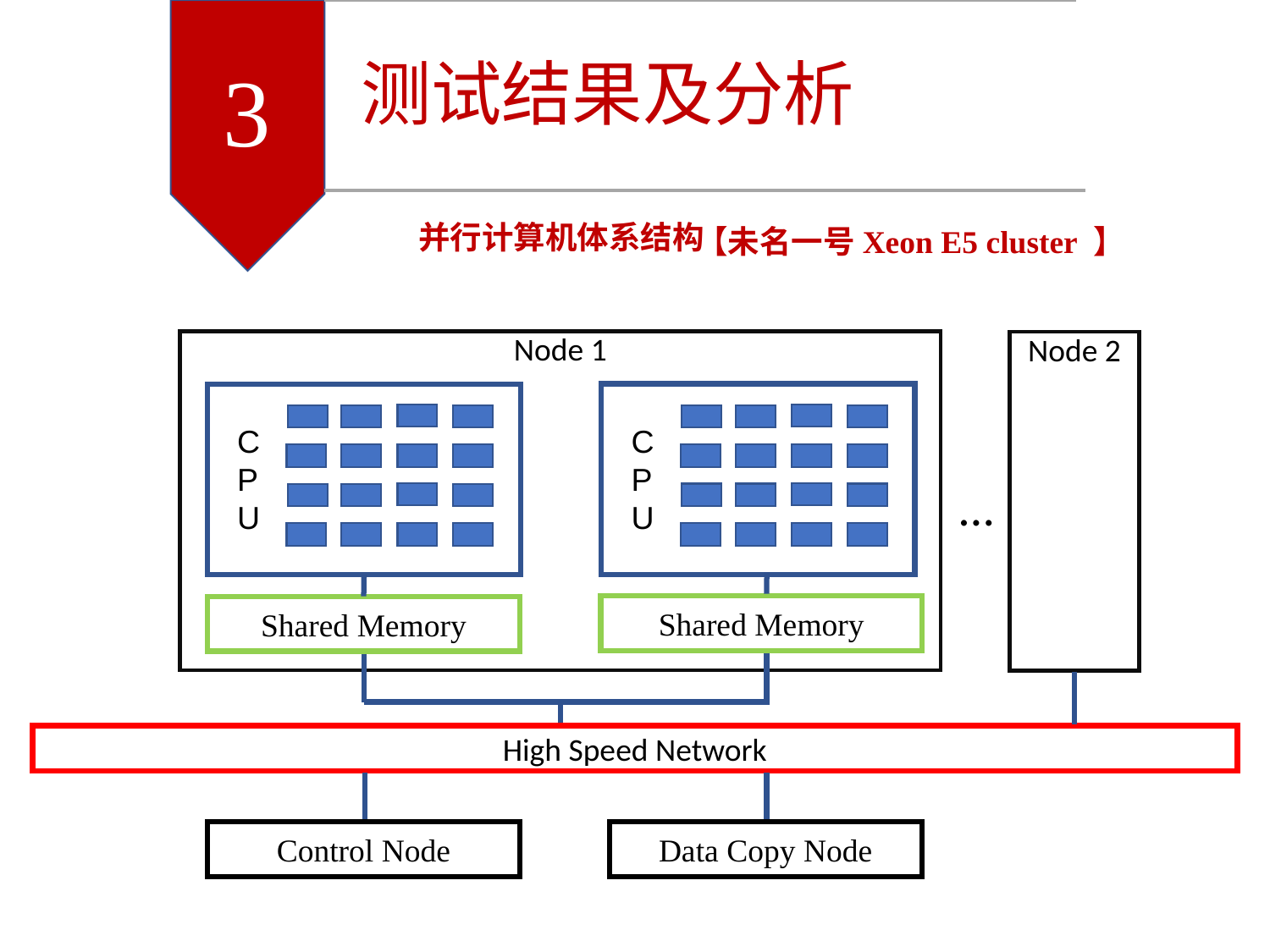

测试结果及分析
3

并行计算机体系结构
【未名一号Xeon E5 cluster 】
Node 1

f
Node 2

f
C
C

C
P
U
C
P
U

…

Shared Memory
Shared Memory
Shared Memory
High Speed Network
Control Node
Data Copy Node